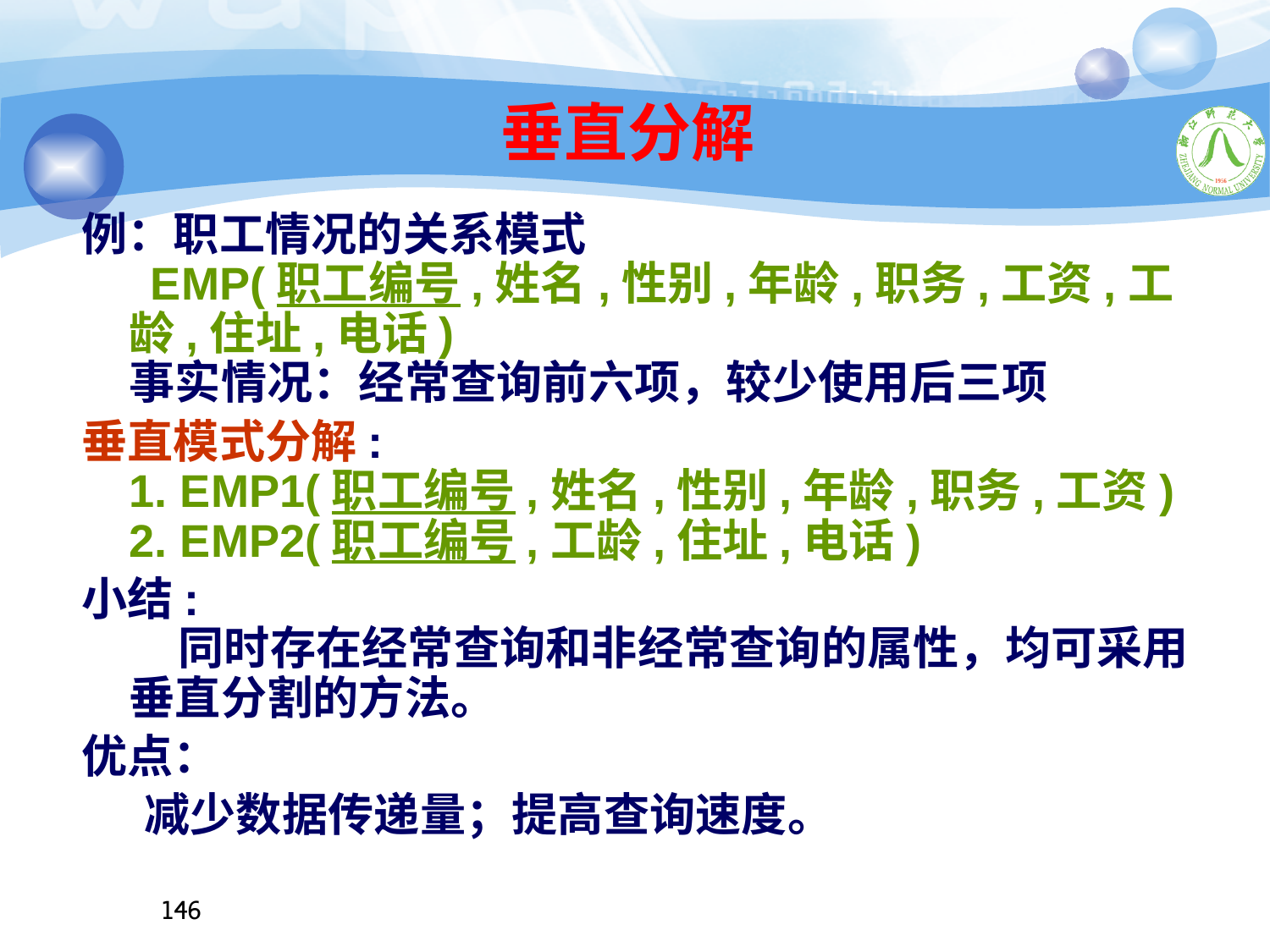

# 垂直分解
例：职工情况的关系模式
 EMP(职工编号,姓名,性别,年龄,职务,工资,工龄,住址,电话)
事实情况：经常查询前六项，较少使用后三项
垂直模式分解:
1. EMP1(职工编号,姓名,性别,年龄,职务,工资)
2. EMP2(职工编号,工龄,住址,电话)
小结:
   同时存在经常查询和非经常查询的属性，均可采用垂直分割的方法。
优点：
     减少数据传递量；提高查询速度。
146